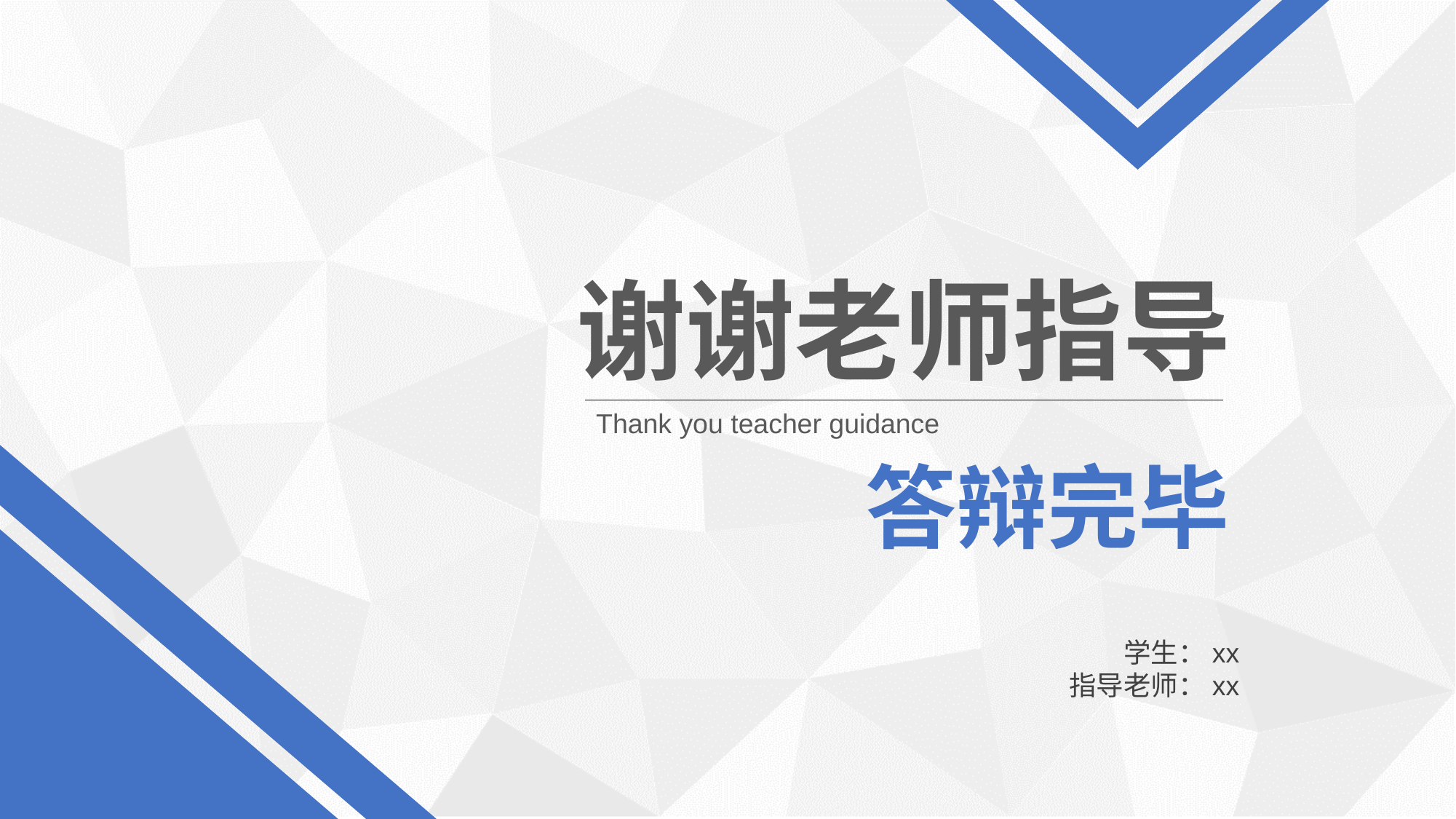

谢谢老师指导
Thank you teacher guidance

答辩完毕
学生：xx
指导老师：xx